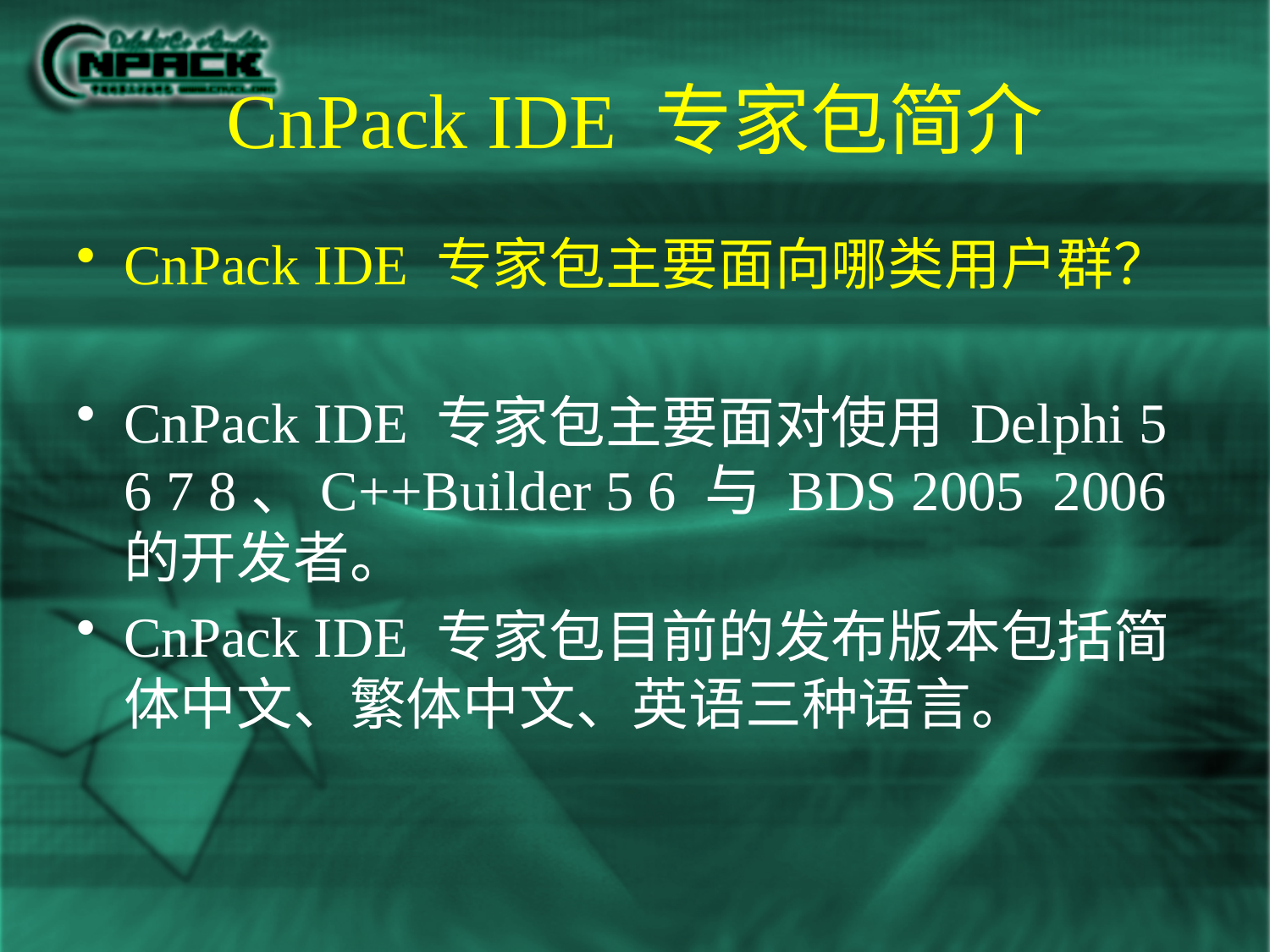

# CnPack IDE 专家包简介
CnPack IDE 专家包主要面向哪类用户群？

CnPack IDE 专家包主要面对使用 Delphi 5 6 7 8、C++Builder 5 6 与 BDS 2005  2006 的开发者。
CnPack IDE 专家包目前的发布版本包括简体中文、繁体中文、英语三种语言。